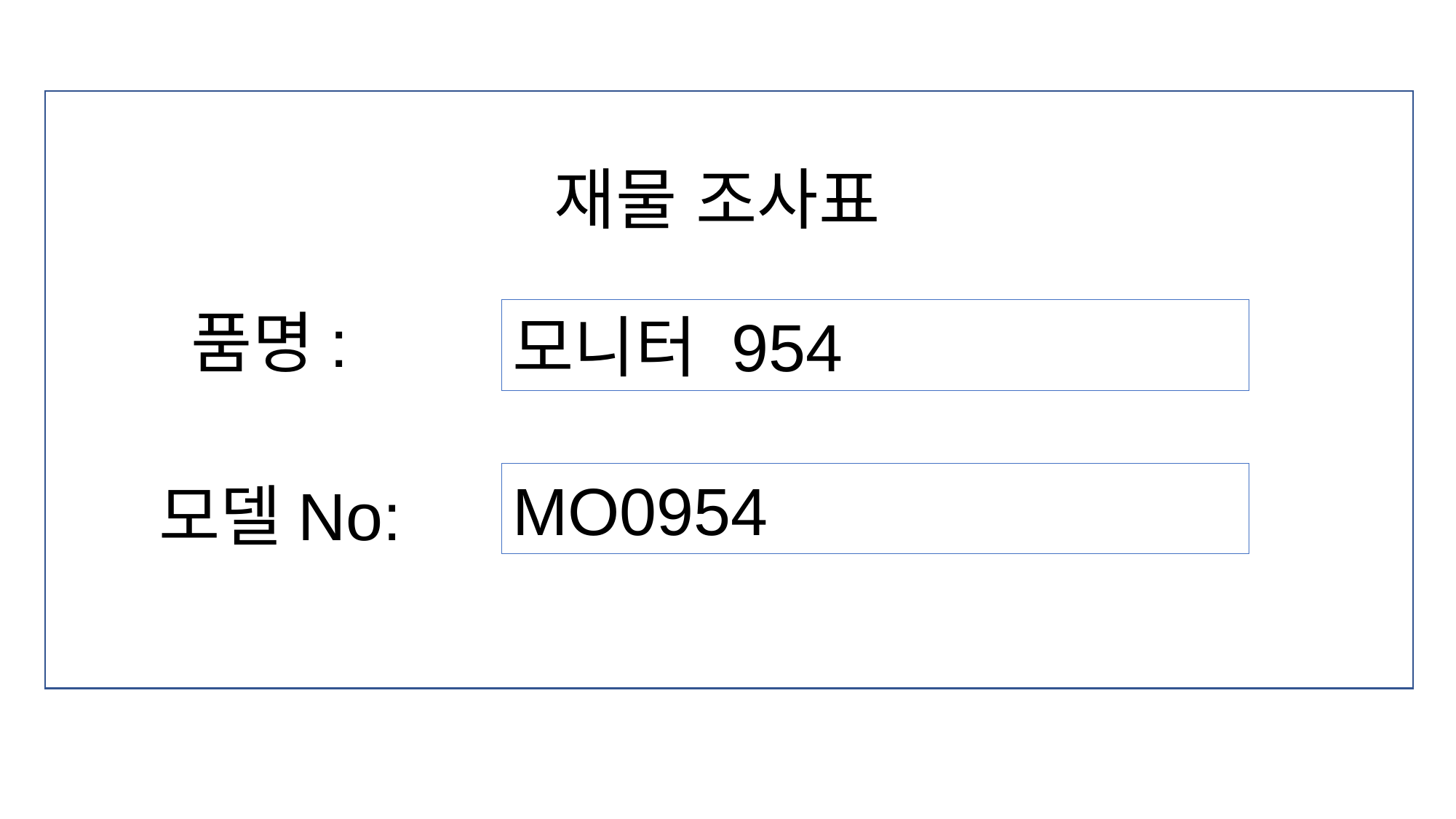

재물 조사표
품명:
모니터 954
MO0954
모델No: